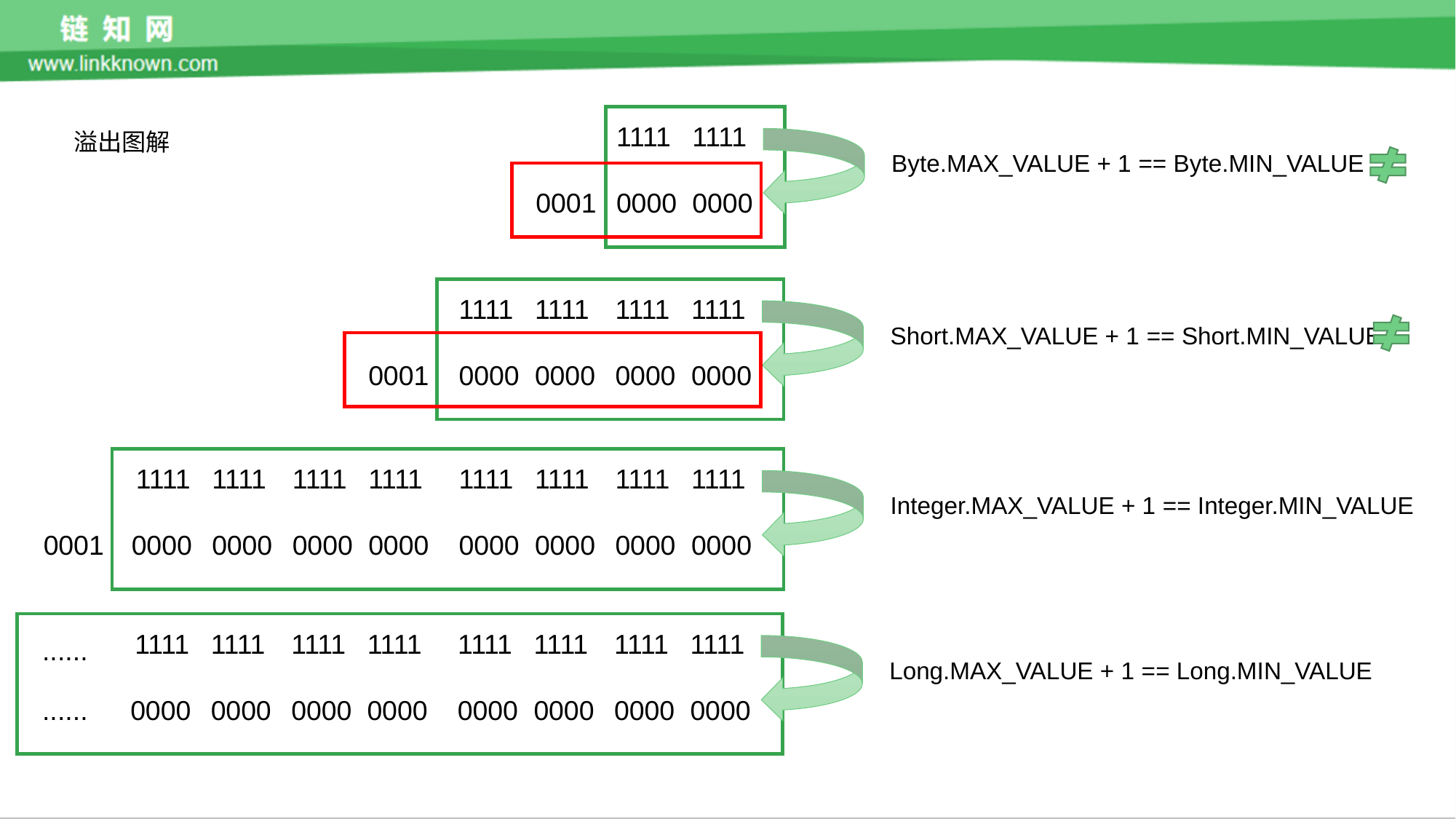

1111
1111
溢出图解

Byte.MAX_VALUE + 1 == Byte.MIN_VALUE

0001
0000
0000

1111
1111
1111
1111

Short.MAX_VALUE + 1 == Short.MIN_VALUE

0001
0000
0000
0000
0000

1111
1111
1111
1111
1111
1111
1111
1111

Integer.MAX_VALUE + 1 == Integer.MIN_VALUE
0001
0000
0000
0000
0000
0000
0000
0000
0000

1111
1111
1111
1111
1111
1111
1111
1111
......

Long.MAX_VALUE + 1 == Long.MIN_VALUE
......
0000
0000
0000
0000
0000
0000
0000
0000